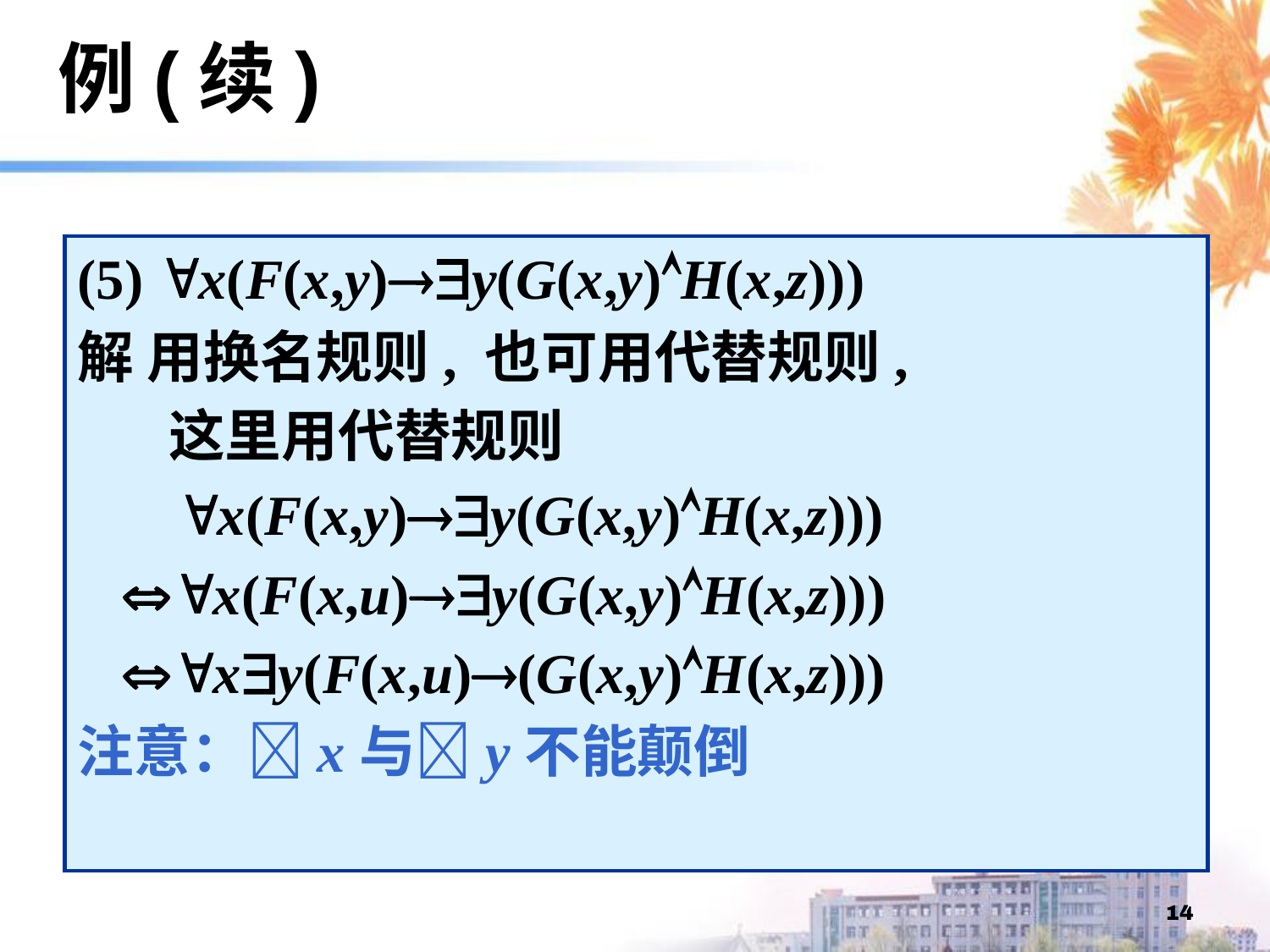

# 例(续)
(5) ∀x(F(x,y)→∃y(G(x,y)∧H(x,z)))
解 用换名规则, 也可用代替规则,
      这里用代替规则
       ∀x(F(x,y)→∃y(G(x,y)∧H(x,z)))
   ⇔∀x(F(x,u)→∃y(G(x,y)∧H(x,z)))
   ⇔∀x∃y(F(x,u)→(G(x,y)∧H(x,z)))
注意：∀x与∃y不能颠倒
14